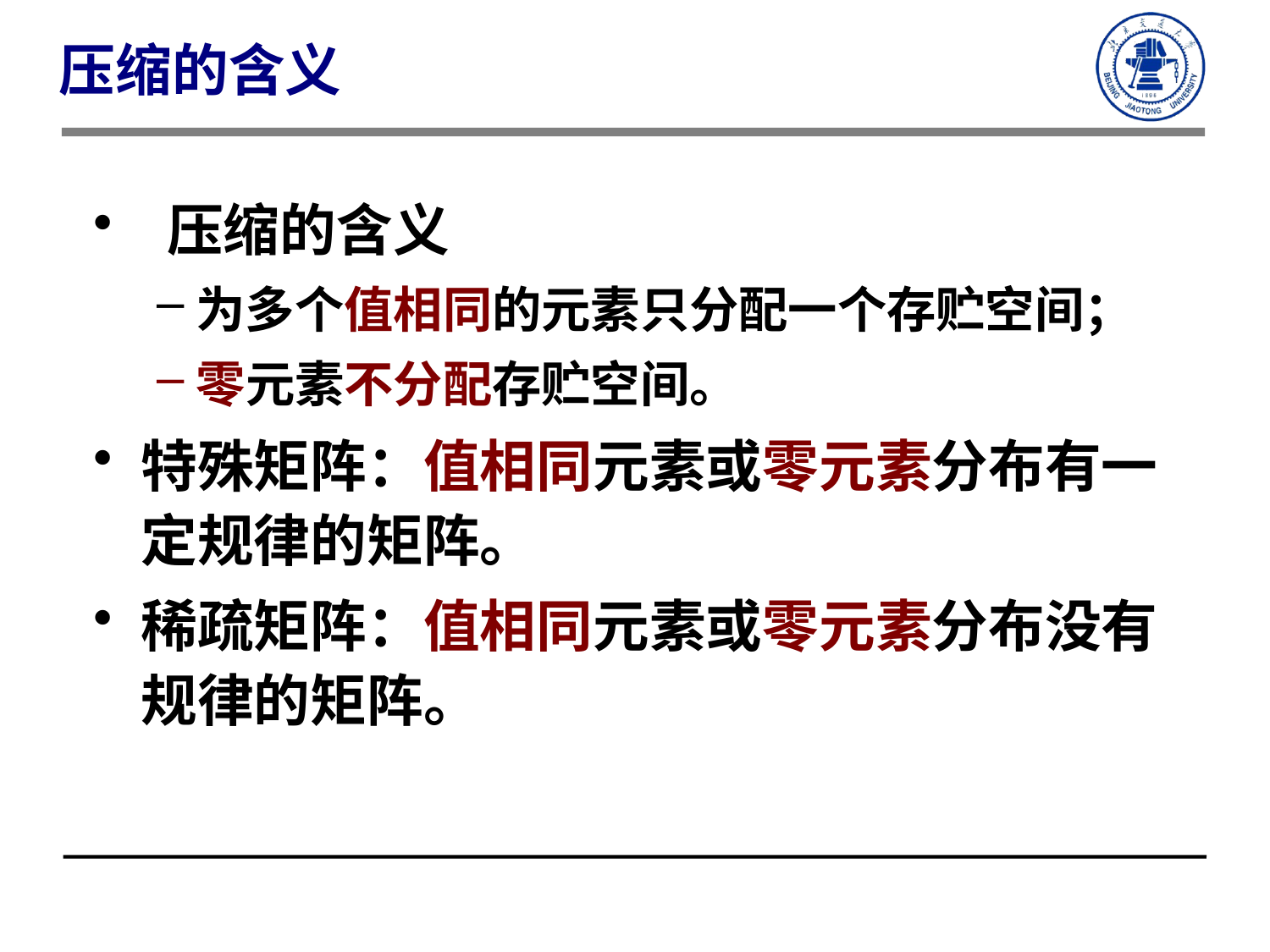

压缩的含义
 压缩的含义
为多个值相同的元素只分配一个存贮空间；
零元素不分配存贮空间。
特殊矩阵：值相同元素或零元素分布有一定规律的矩阵。
稀疏矩阵：值相同元素或零元素分布没有规律的矩阵。